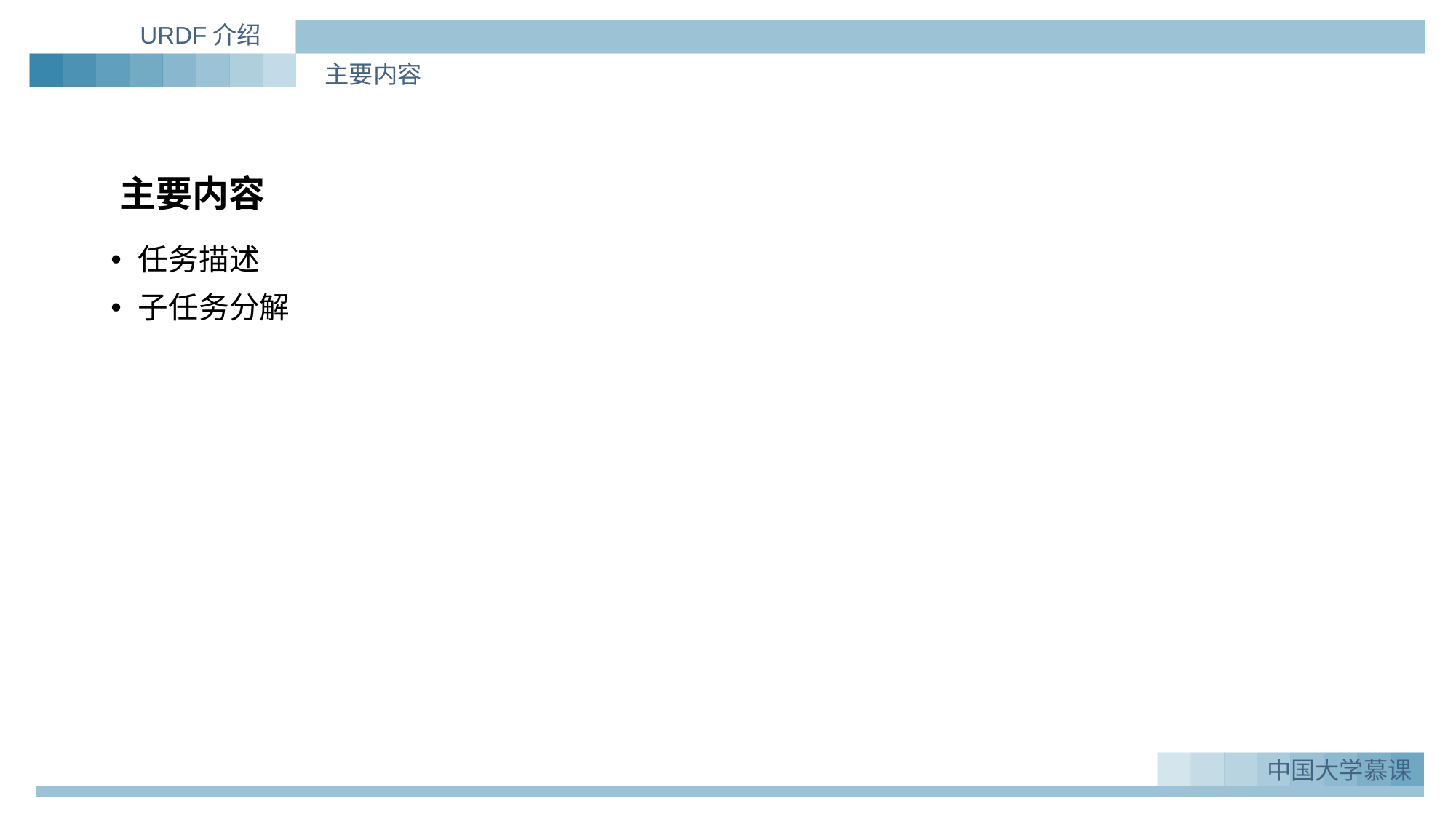

URDF介绍
主要内容
# 主要内容
任务描述
子任务分解

中国大学慕课